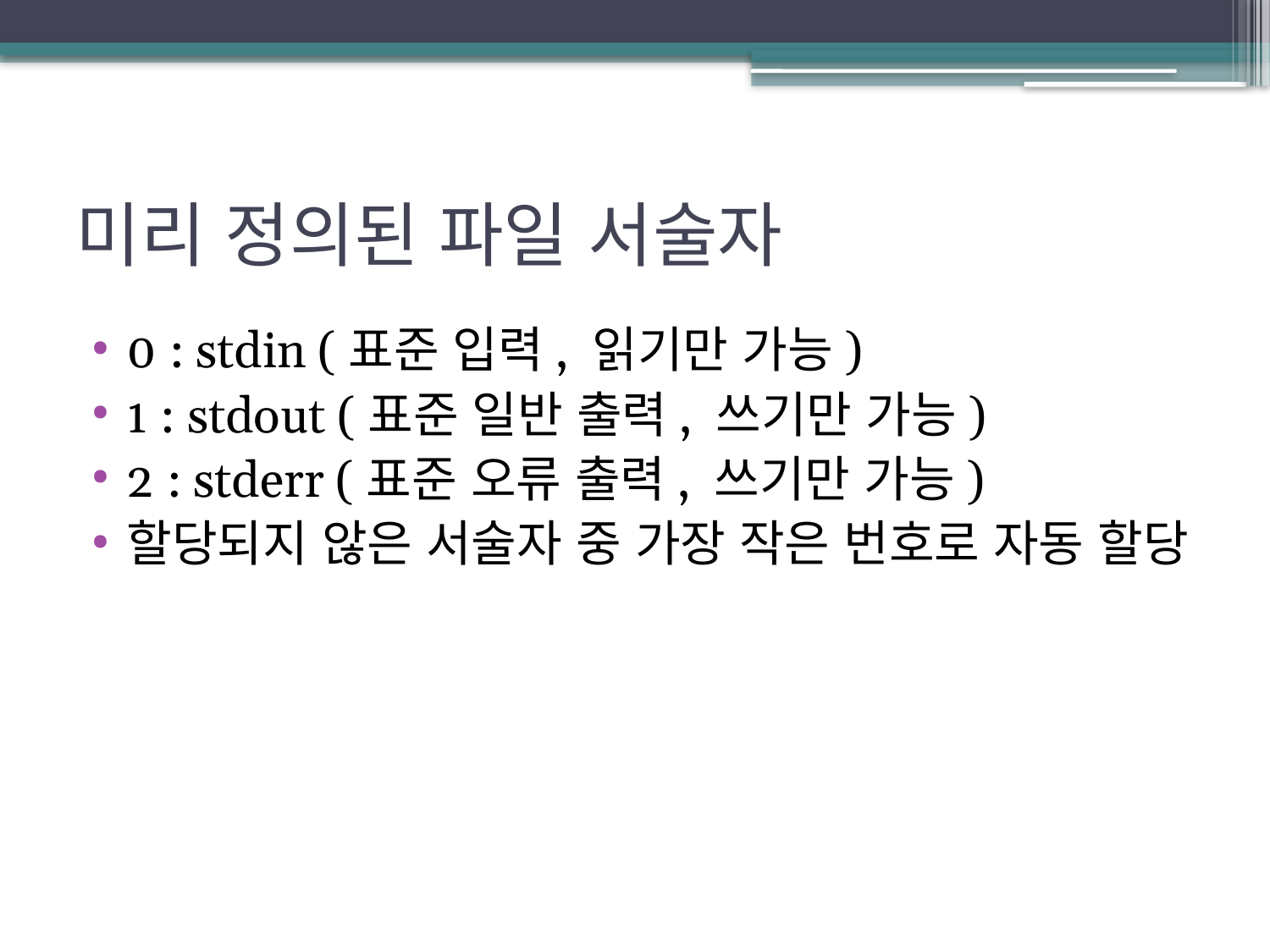

# 미리 정의된 파일 서술자
0 : stdin (표준 입력, 읽기만 가능)
1 : stdout (표준 일반 출력, 쓰기만 가능)
2 : stderr (표준 오류 출력, 쓰기만 가능)
할당되지 않은 서술자 중 가장 작은 번호로 자동 할당